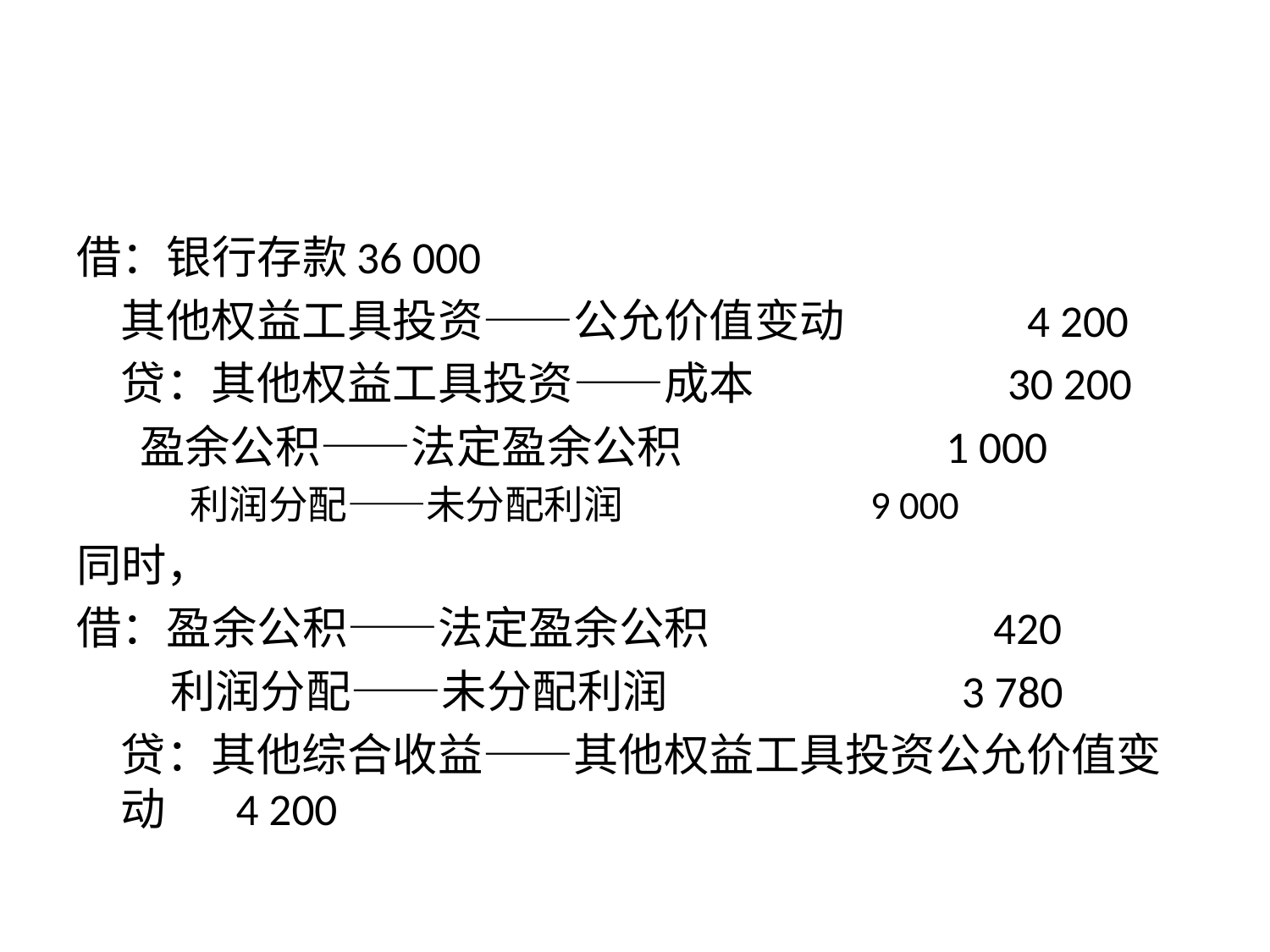

#
借：银行存款36 000
		其他权益工具投资——公允价值变动                 4 200
	贷：其他权益工具投资——成本                        30 200
		 盈余公积——法定盈余公积                         1 000
		 利润分配——未分配利润                           9 000
同时，
借：盈余公积——法定盈余公积                           420
	    利润分配——未分配利润                            3 780
	贷：其他综合收益——其他权益工具投资公允价值变动      4 200